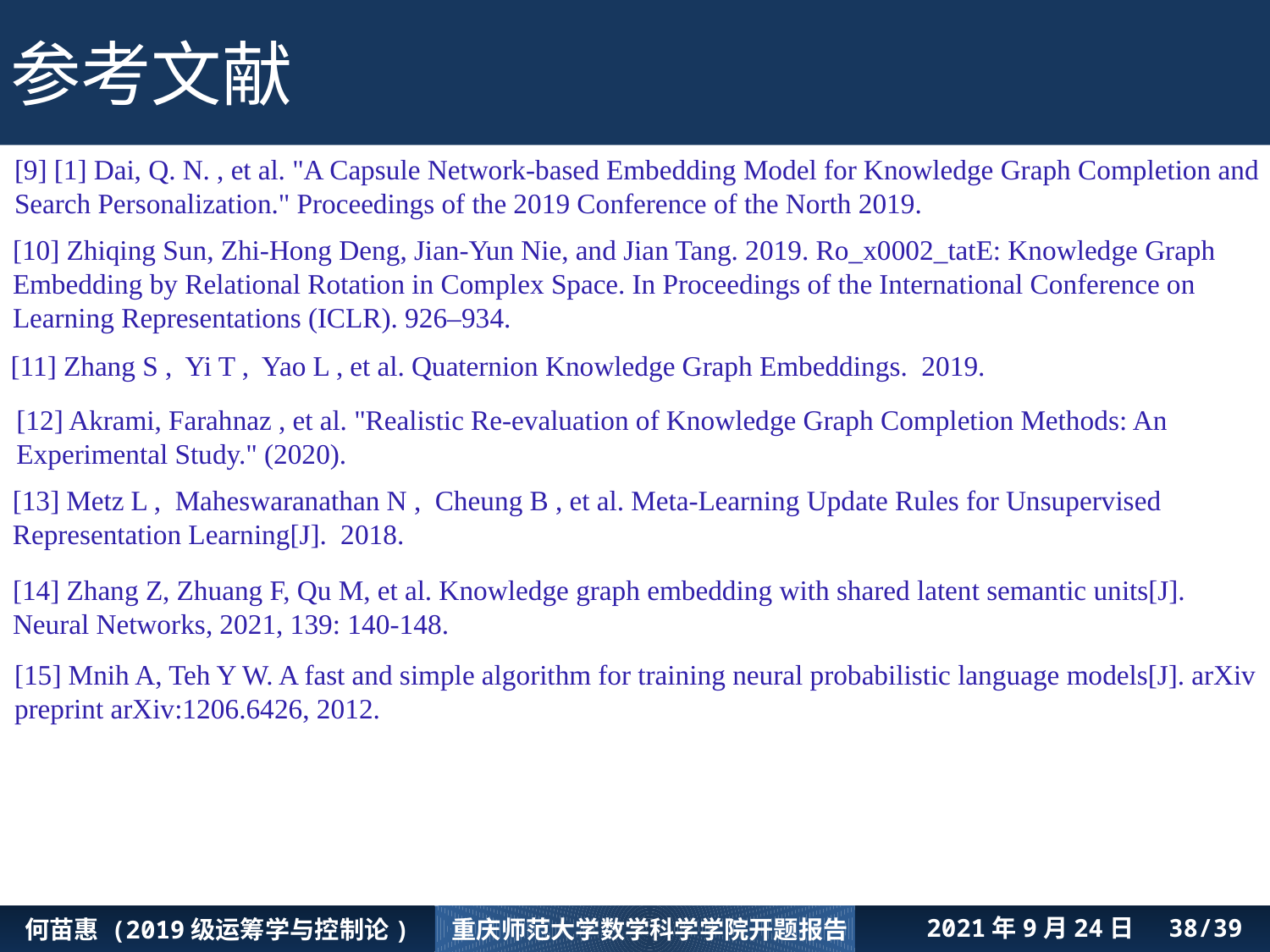

参考文献
[9] [1] Dai, Q. N. , et al. "A Capsule Network-based Embedding Model for Knowledge Graph Completion and Search Personalization." Proceedings of the 2019 Conference of the North 2019.
[10] Zhiqing Sun, Zhi-Hong Deng, Jian-Yun Nie, and Jian Tang. 2019. Ro_x0002_tatE: Knowledge Graph Embedding by Relational Rotation in Complex Space. In Proceedings of the International Conference on Learning Representations (ICLR). 926–934.
[11] Zhang S ,  Yi T ,  Yao L , et al. Quaternion Knowledge Graph Embeddings.  2019.
[12] Akrami, Farahnaz , et al. "Realistic Re-evaluation of Knowledge Graph Completion Methods: An
Experimental Study." (2020).
[13] Metz L ,  Maheswaranathan N ,  Cheung B , et al. Meta-Learning Update Rules for Unsupervised Representation Learning[J].  2018.
[14] Zhang Z, Zhuang F, Qu M, et al. Knowledge graph embedding with shared latent semantic units[J]. Neural Networks, 2021, 139: 140-148.
[15] Mnih A, Teh Y W. A fast and simple algorithm for training neural probabilistic language models[J]. arXiv preprint arXiv:1206.6426, 2012.
何苗惠 (2019级运筹学与控制论)
重庆师范大学数学科学学院开题报告
2021年9月24日     38/39